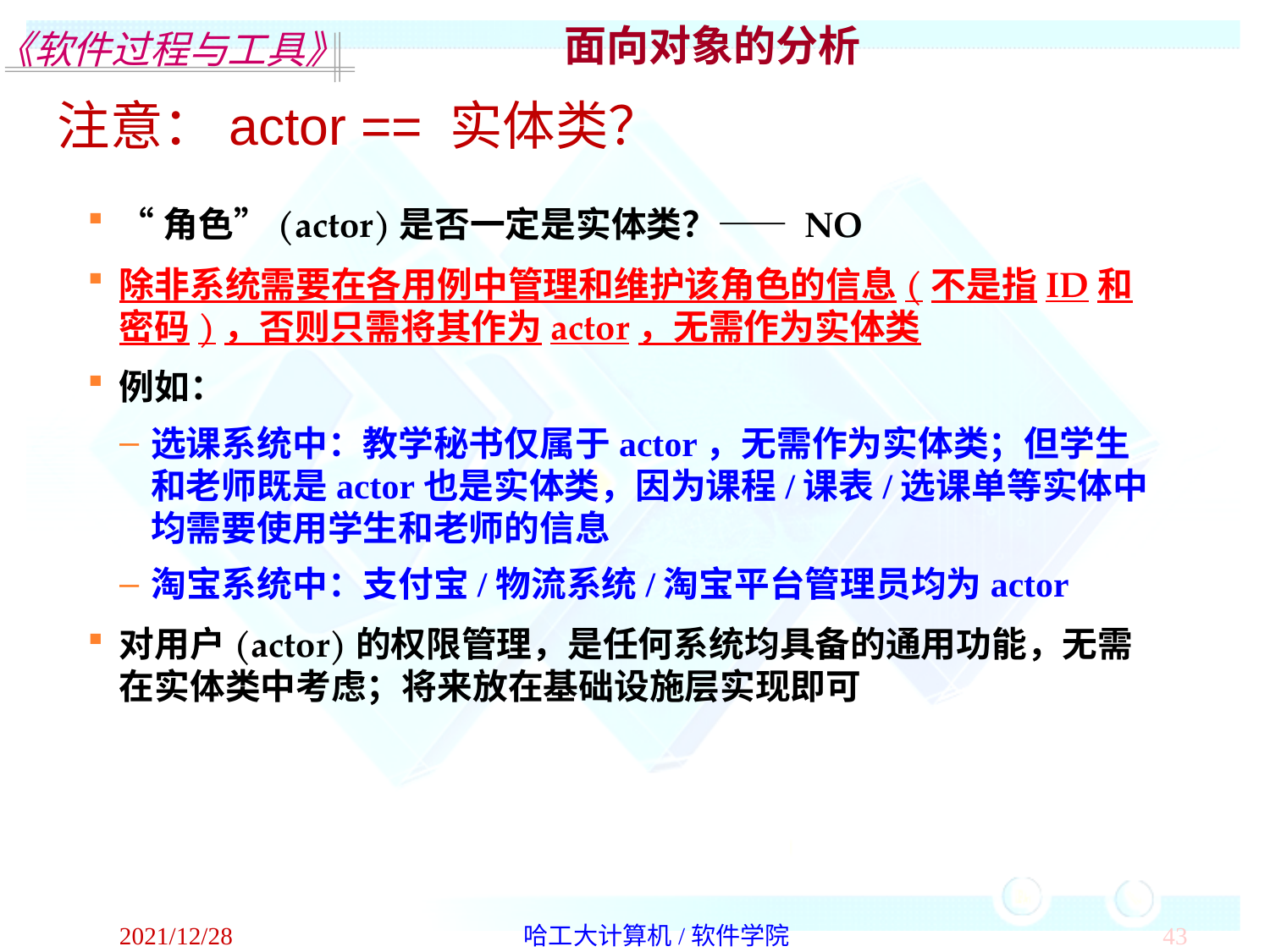

面向对象的分析
注意：actor == 实体类？
“角色”(actor)是否一定是实体类？—— NO
除非系统需要在各用例中管理和维护该角色的信息(不是指ID和密码)，否则只需将其作为actor，无需作为实体类
例如：
选课系统中：教学秘书仅属于actor，无需作为实体类；但学生和老师既是actor也是实体类，因为课程/课表/选课单等实体中均需要使用学生和老师的信息
淘宝系统中：支付宝/物流系统/淘宝平台管理员均为actor
对用户(actor)的权限管理，是任何系统均具备的通用功能，无需在实体类中考虑；将来放在基础设施层实现即可